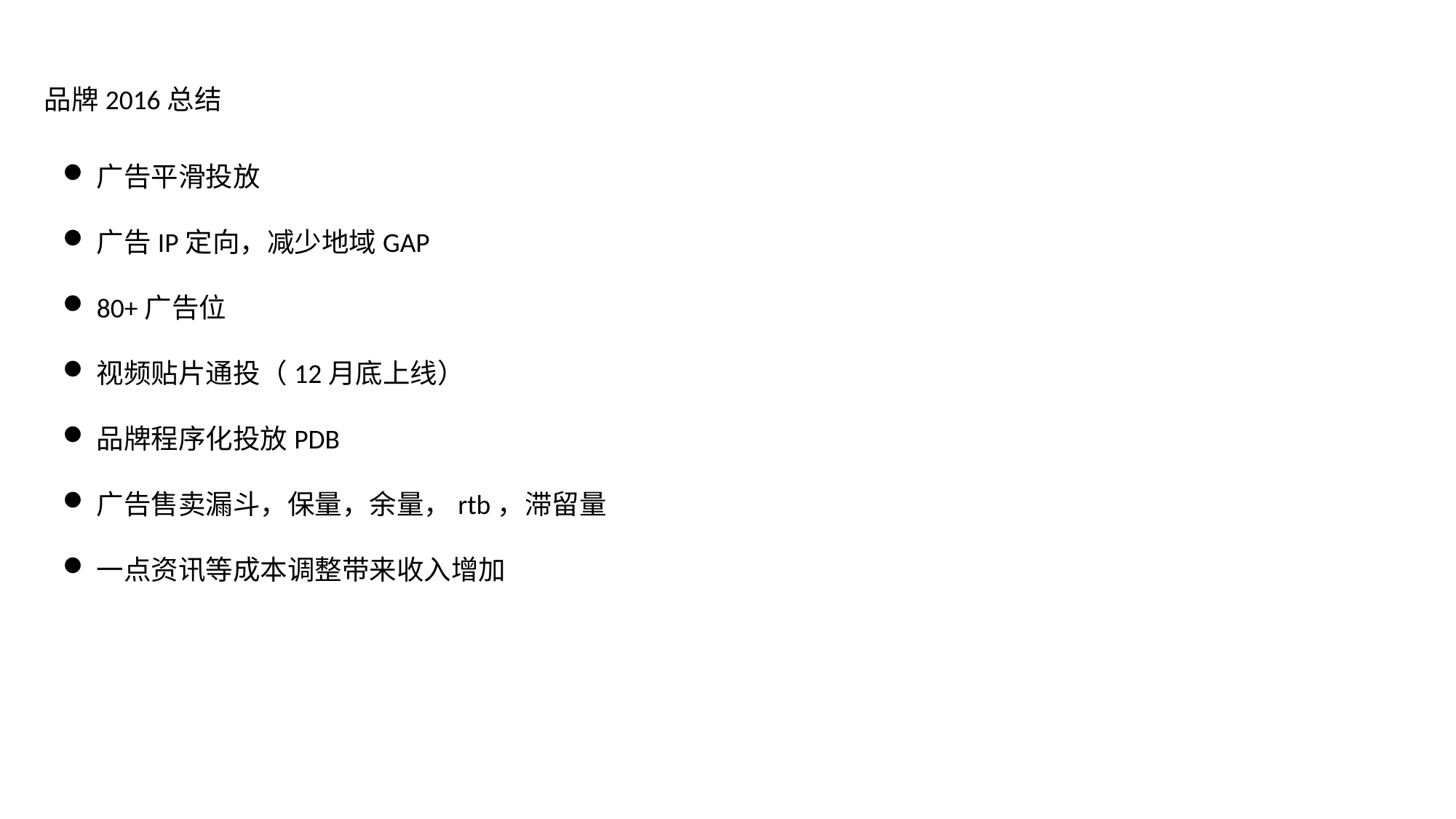

品牌2016总结

广告平滑投放

广告IP定向，减少地域GAP

80+广告位

视频贴片通投（12月底上线）

品牌程序化投放PDB

广告售卖漏斗，保量，余量，rtb，滞留量

一点资讯等成本调整带来收入增加